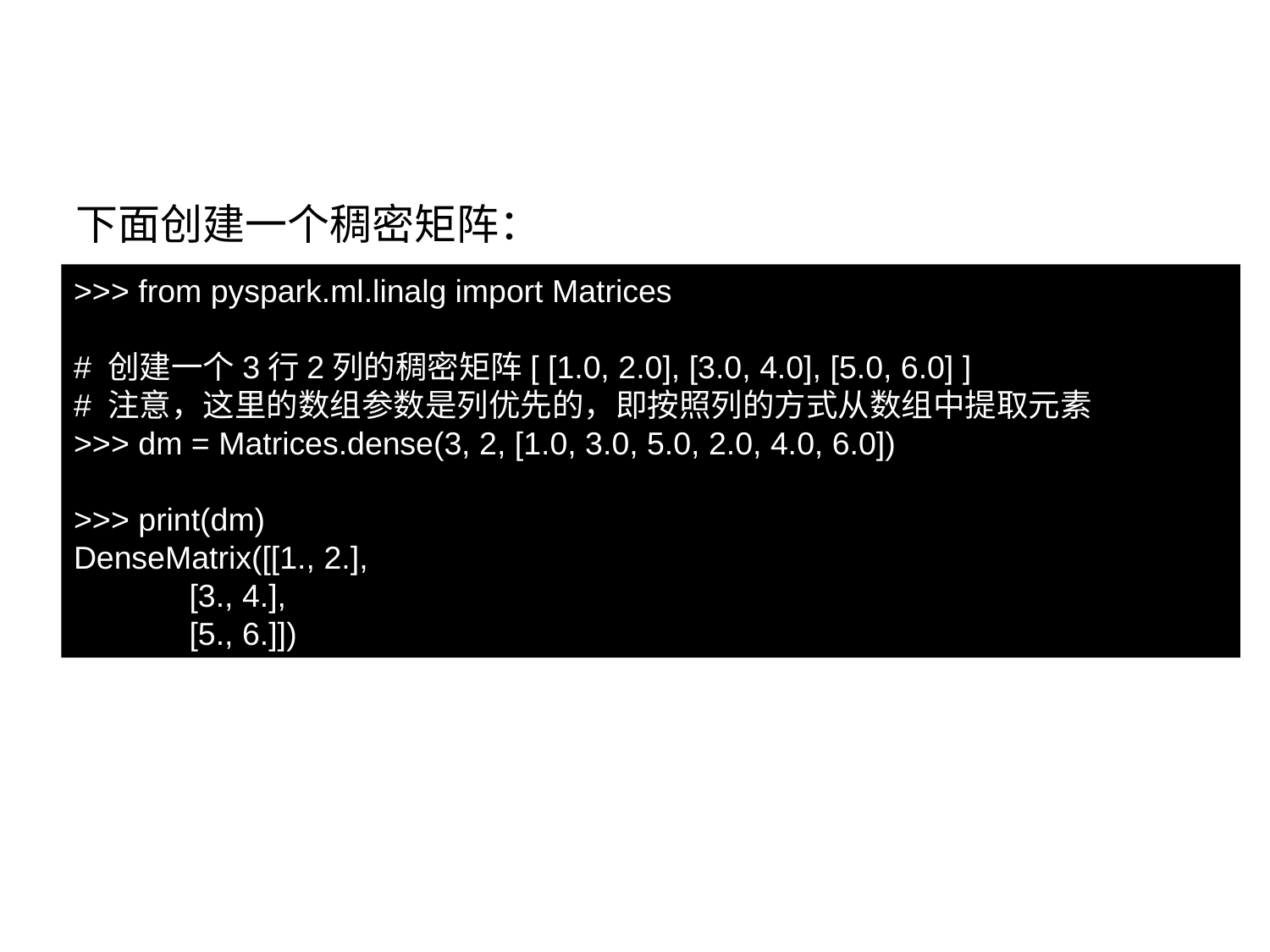

9.3.3 本地矩阵
下面创建一个稠密矩阵：
>>> from pyspark.ml.linalg import Matrices

# 创建一个3行2列的稠密矩阵[ [1.0, 2.0], [3.0, 4.0], [5.0, 6.0] ]
# 注意，这里的数组参数是列优先的，即按照列的方式从数组中提取元素
>>> dm = Matrices.dense(3, 2, [1.0, 3.0, 5.0, 2.0, 4.0, 6.0])

>>> print(dm)
DenseMatrix([[1., 2.],
             [3., 4.],
             [5., 6.]])